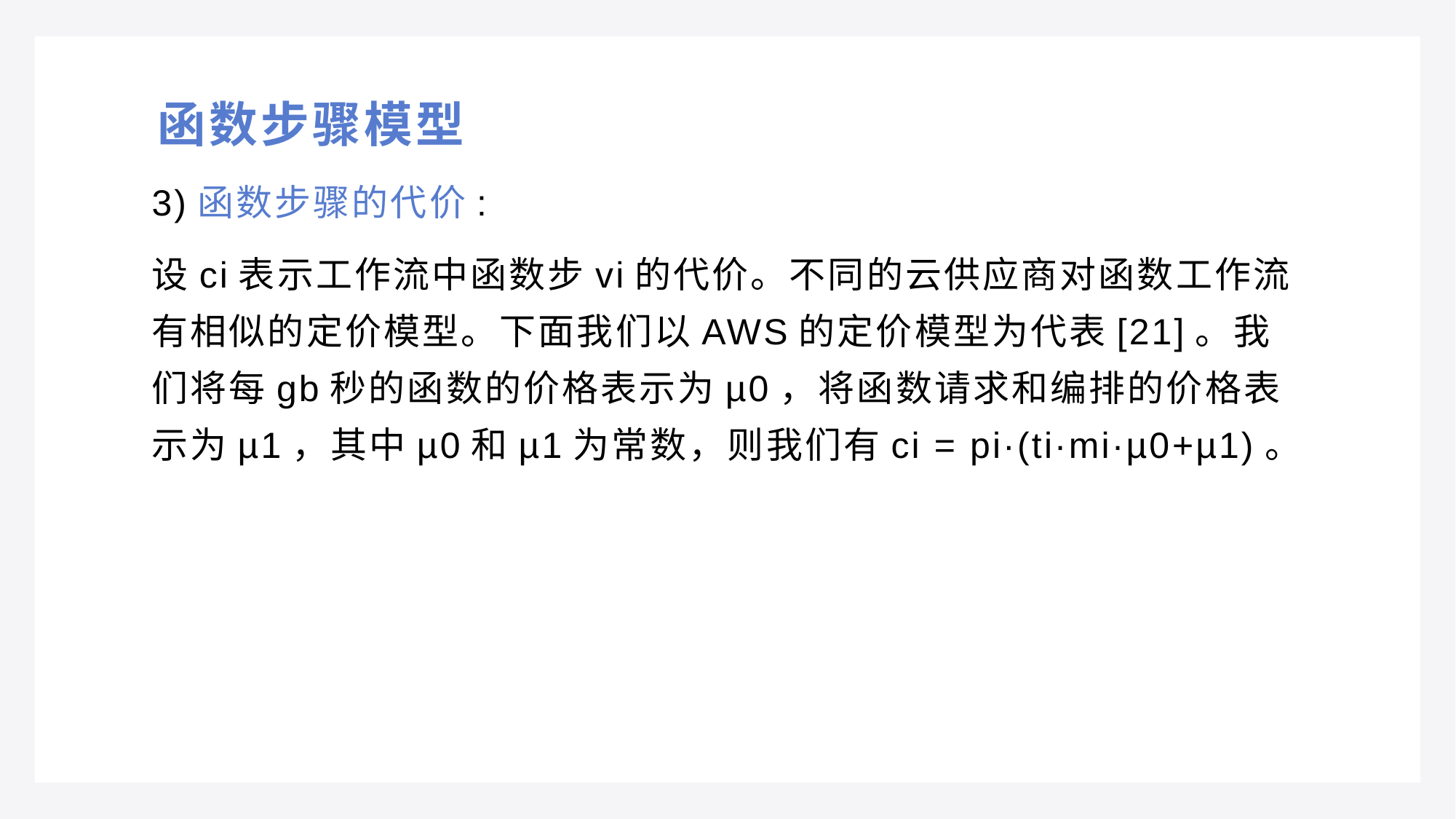

# 函数步骤模型
3)函数步骤的代价:
设ci表示工作流中函数步vi的代价。不同的云供应商对函数工作流有相似的定价模型。下面我们以AWS的定价模型为代表[21]。我们将每gb秒的函数的价格表示为µ0，将函数请求和编排的价格表示为µ1，其中µ0和µ1为常数，则我们有ci = pi·(ti·mi·µ0+µ1)。